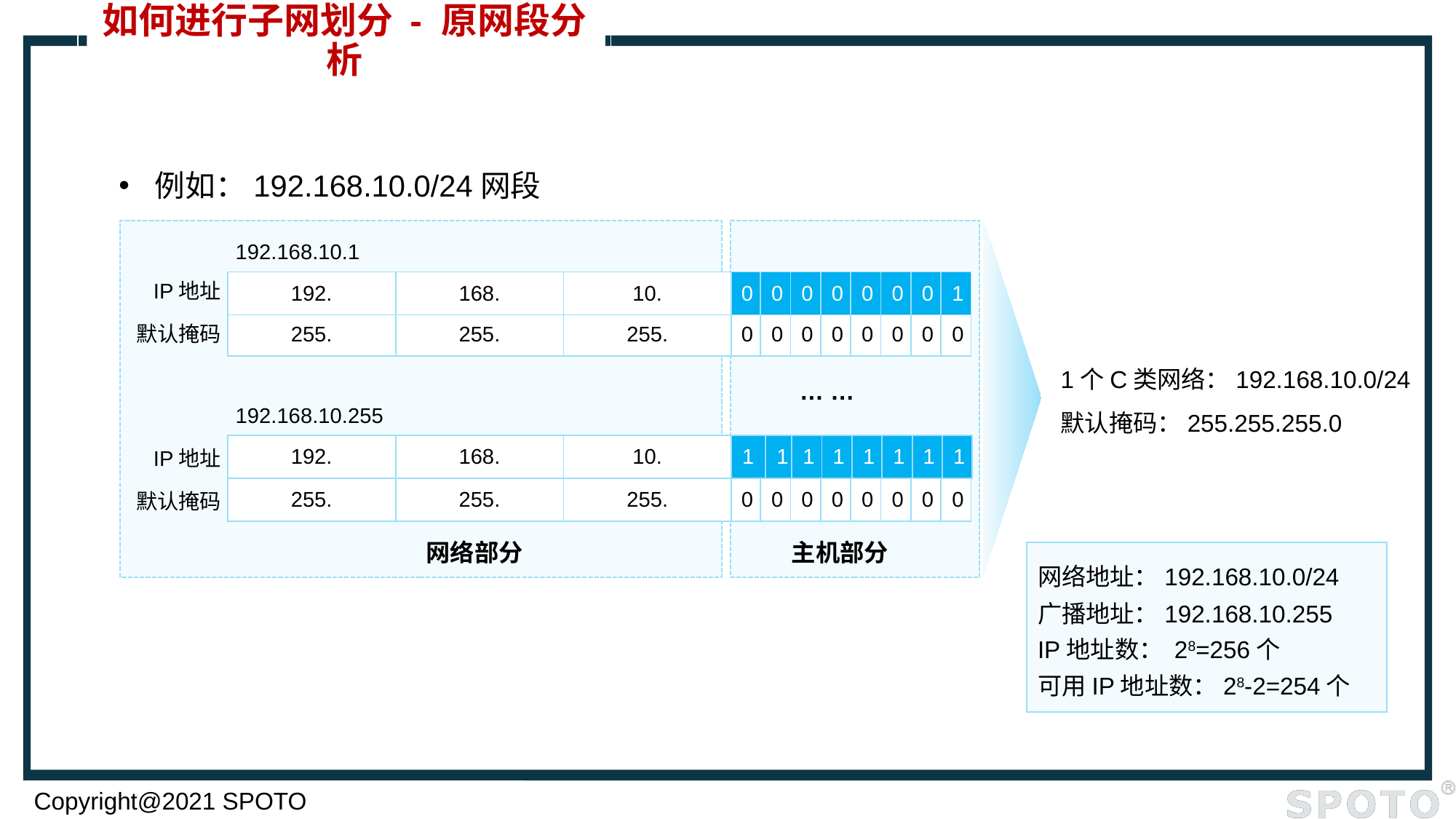

# 如何进行子网划分 - 原网段分析
例如：192.168.10.0/24网段

192.168.10.1
IP地址
| 0 | 0 | 0 | 0 | 0 | 0 | 0 | 1 |
| --- | --- | --- | --- | --- | --- | --- | --- |
| 192. | 168. | 10. |
| --- | --- | --- |
| 0 | 0 | 0 | 0 | 0 | 0 | 0 | 0 |
| --- | --- | --- | --- | --- | --- | --- | --- |
| 255. | 255. | 255. |
| --- | --- | --- |
默认掩码
1个C类网络：192.168.10.0/24
默认掩码：255.255.255.0

… …
192.168.10.255
| 1 | 1 | 1 | 1 | 1 | 1 | 1 | 1 |
| --- | --- | --- | --- | --- | --- | --- | --- |
| 192. | 168. | 10. |
| --- | --- | --- |
IP地址
| 0 | 0 | 0 | 0 | 0 | 0 | 0 | 0 |
| --- | --- | --- | --- | --- | --- | --- | --- |
| 255. | 255. | 255. |
| --- | --- | --- |
默认掩码
网络部分
主机部分
网络地址：192.168.10.0/24
广播地址：192.168.10.255
IP地址数： 28=256个
可用IP地址数：28-2=254个